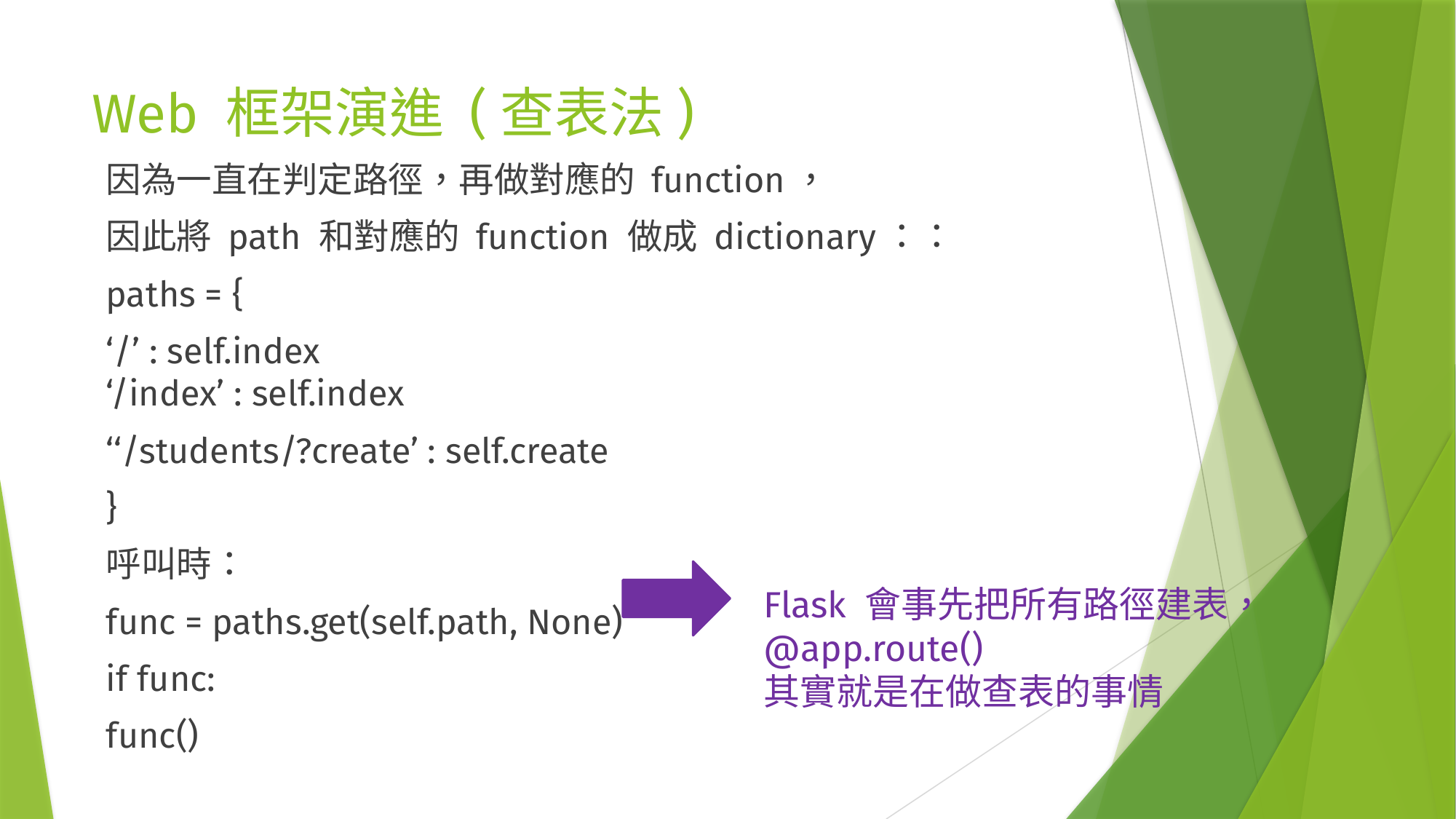

# Web 框架演進 (查表法)
	因為一直在判定路徑，再做對應的 function，
	因此將 path 和對應的 function 做成 dictionary：：
	paths = {
		‘/’ : self.index
		‘/index’ : self.index
		‘‘/students/?create’ : self.create
	}
	呼叫時：
	func = paths.get(self.path, None)
	if func:
		func()

Flask 會事先把所有路徑建表，
@app.route()
其實就是在做查表的事情